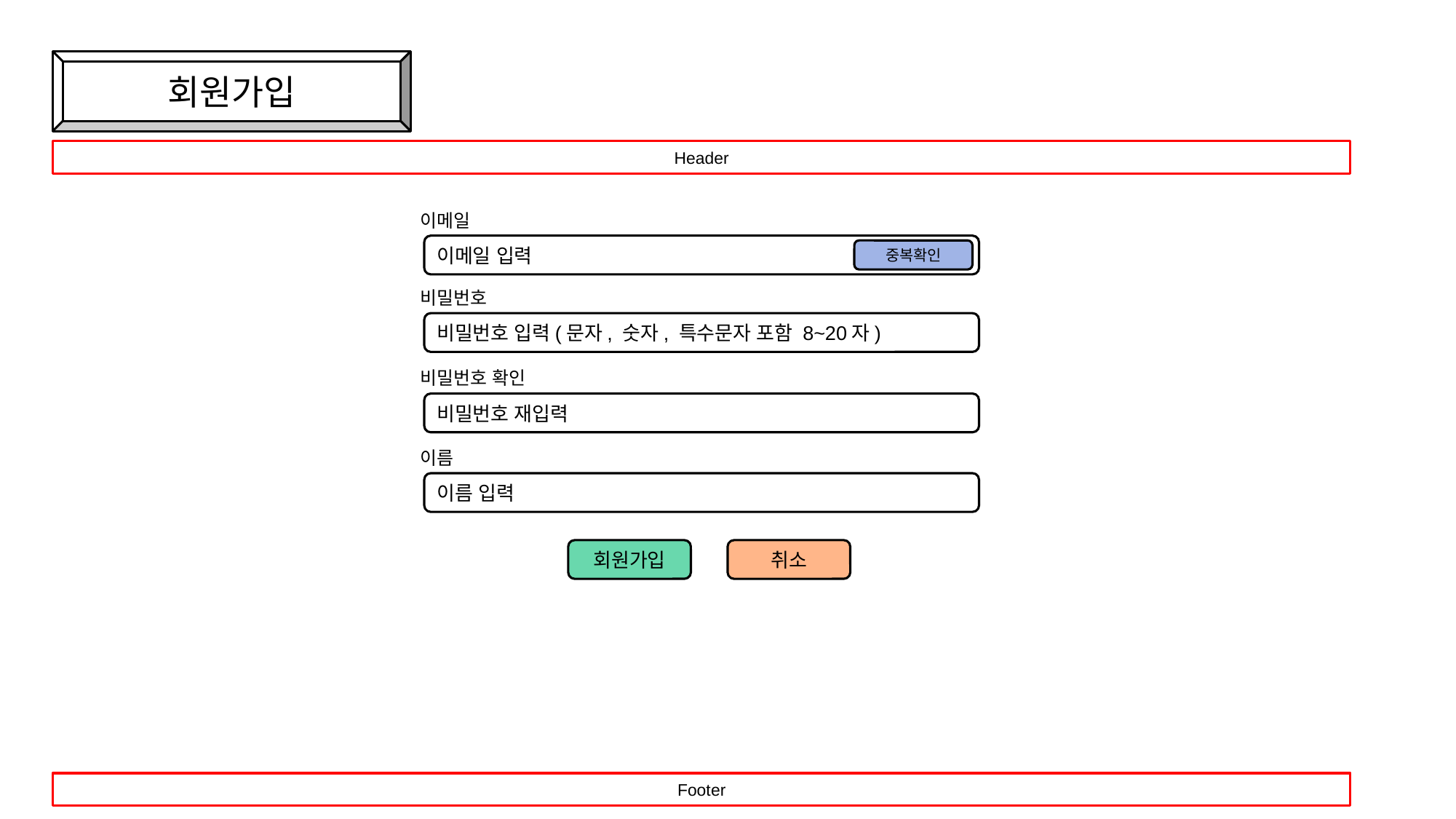

회원가입
Header
이메일
이메일 입력
중복확인
비밀번호
비밀번호 입력(문자, 숫자, 특수문자 포함 8~20자)
비밀번호 확인
비밀번호 재입력
이름
이름 입력
회원가입
취소
Footer